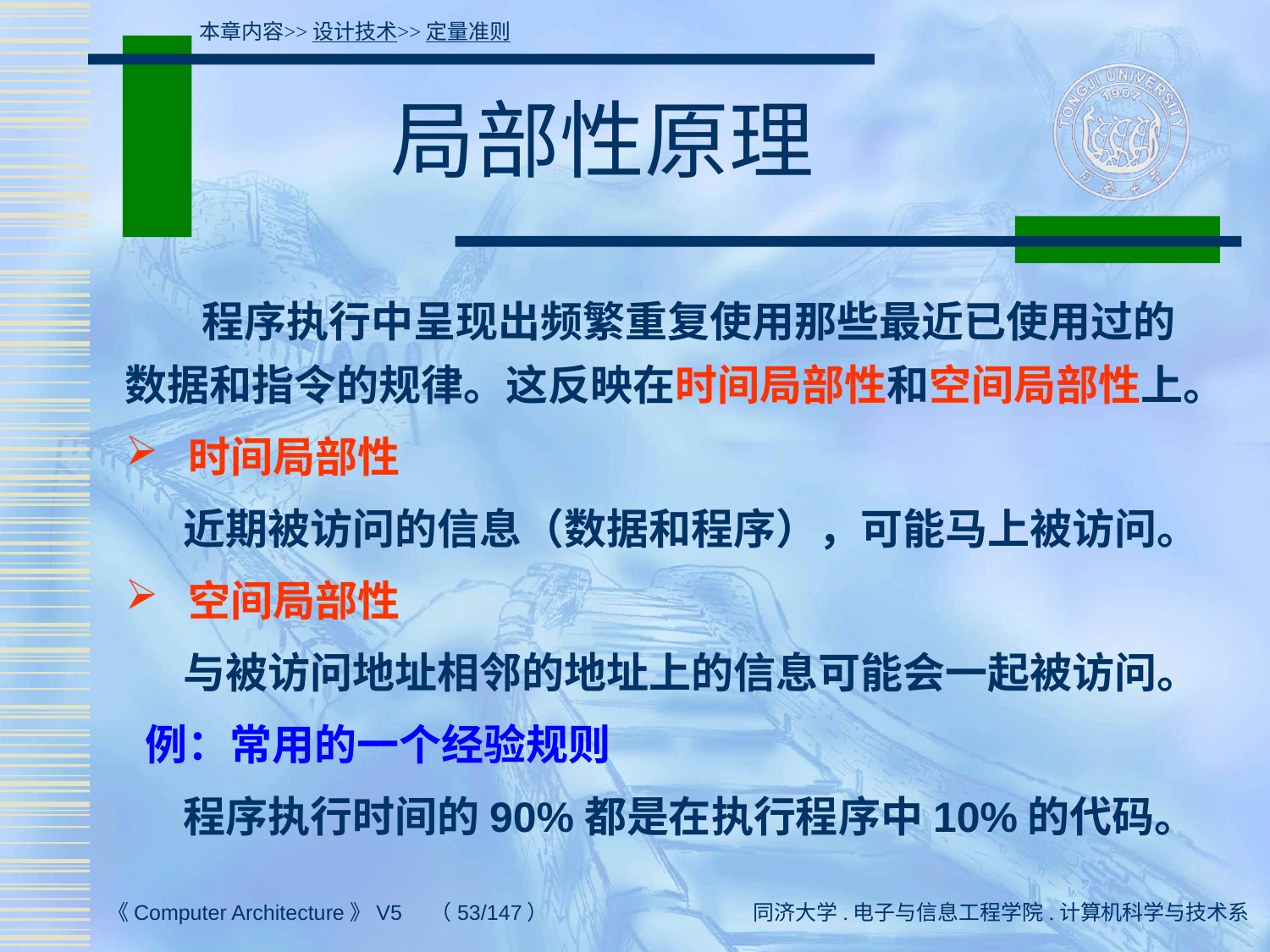

本章内容>>设计技术>>定量准则
# 局部性原理
       程序执行中呈现出频繁重复使用那些最近已使用过的数据和指令的规律。这反映在时间局部性和空间局部性上。
  时间局部性
     近期被访问的信息（数据和程序），可能马上被访问。
  空间局部性
     与被访问地址相邻的地址上的信息可能会一起被访问。
 例：常用的一个经验规则
     程序执行时间的90%都是在执行程序中10%的代码。